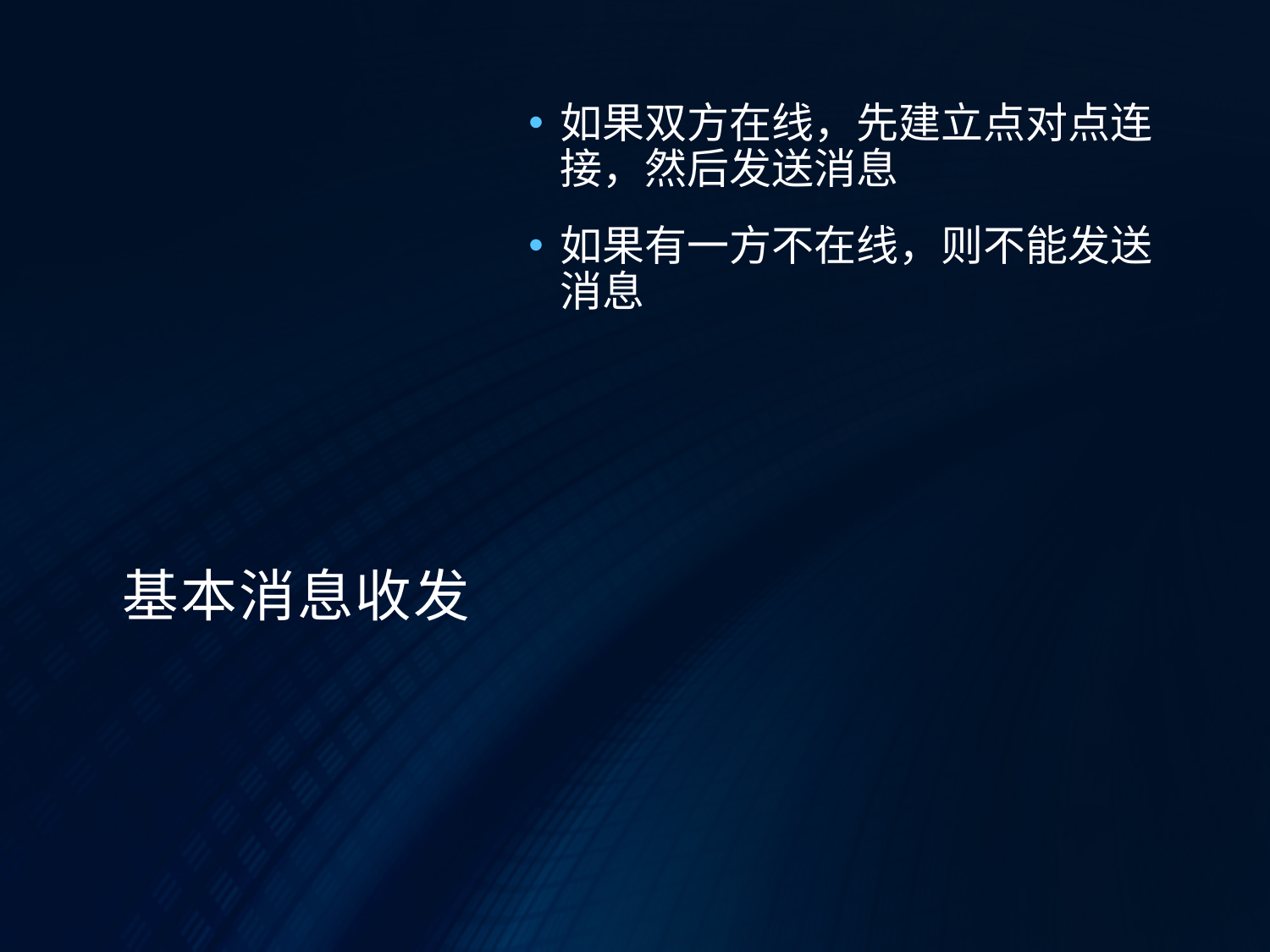

如果双方在线，先建立点对点连接，然后发送消息
如果有一方不在线，则不能发送消息
# 基本消息收发